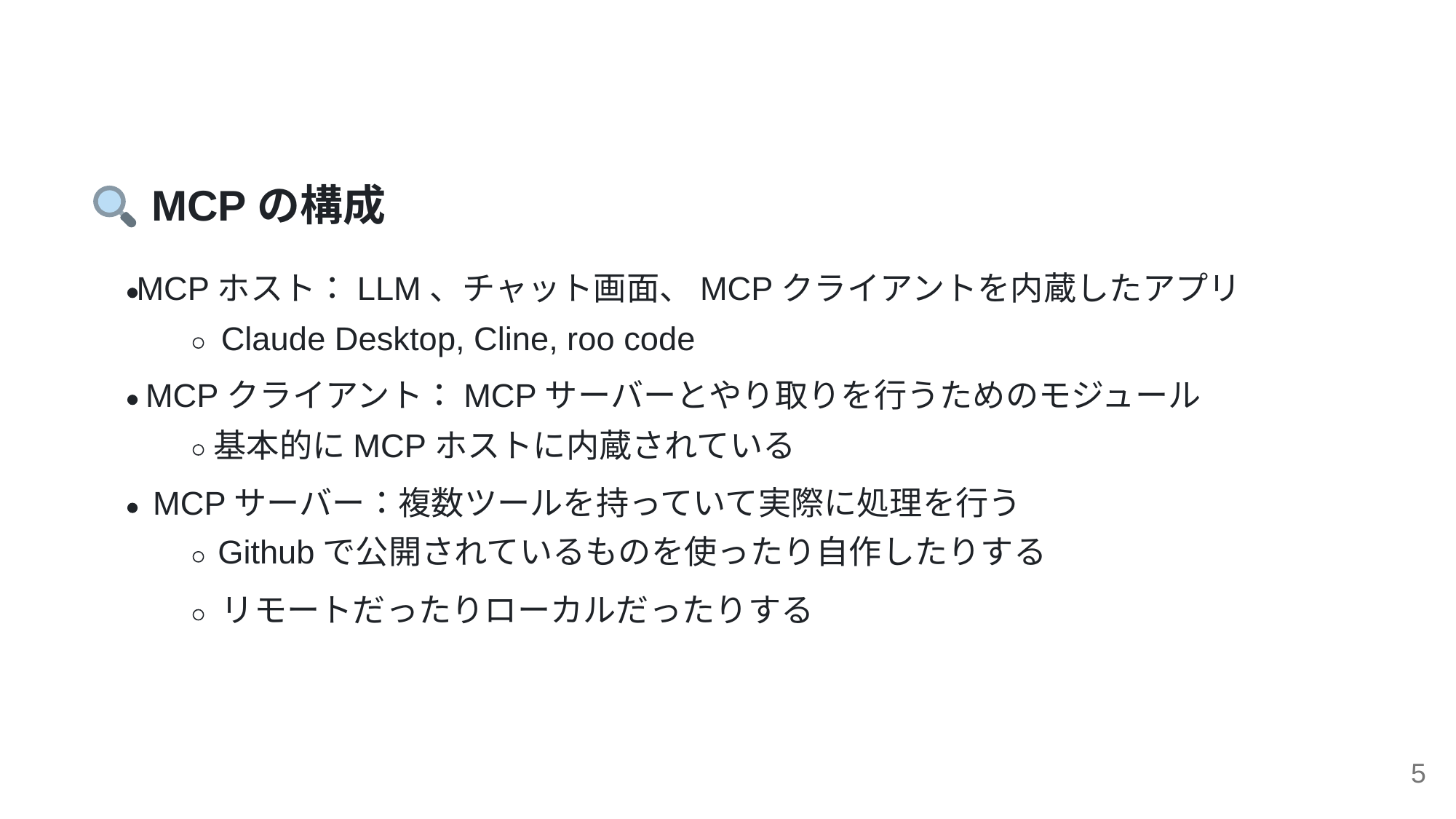

MCPの構成

MCPホスト：LLM、チャット画⾯、MCPクライアントを内蔵したアプリ

Claude Desktop, Cline, roo code

MCPクライアント：MCPサーバーとやり取りを⾏うためのモジュール

基本的にMCPホストに内蔵されている

MCPサーバー：複数ツールを持っていて実際に処理を⾏う

Githubで公開されているものを使ったり⾃作したりする

リモートだったりローカルだったりする

5